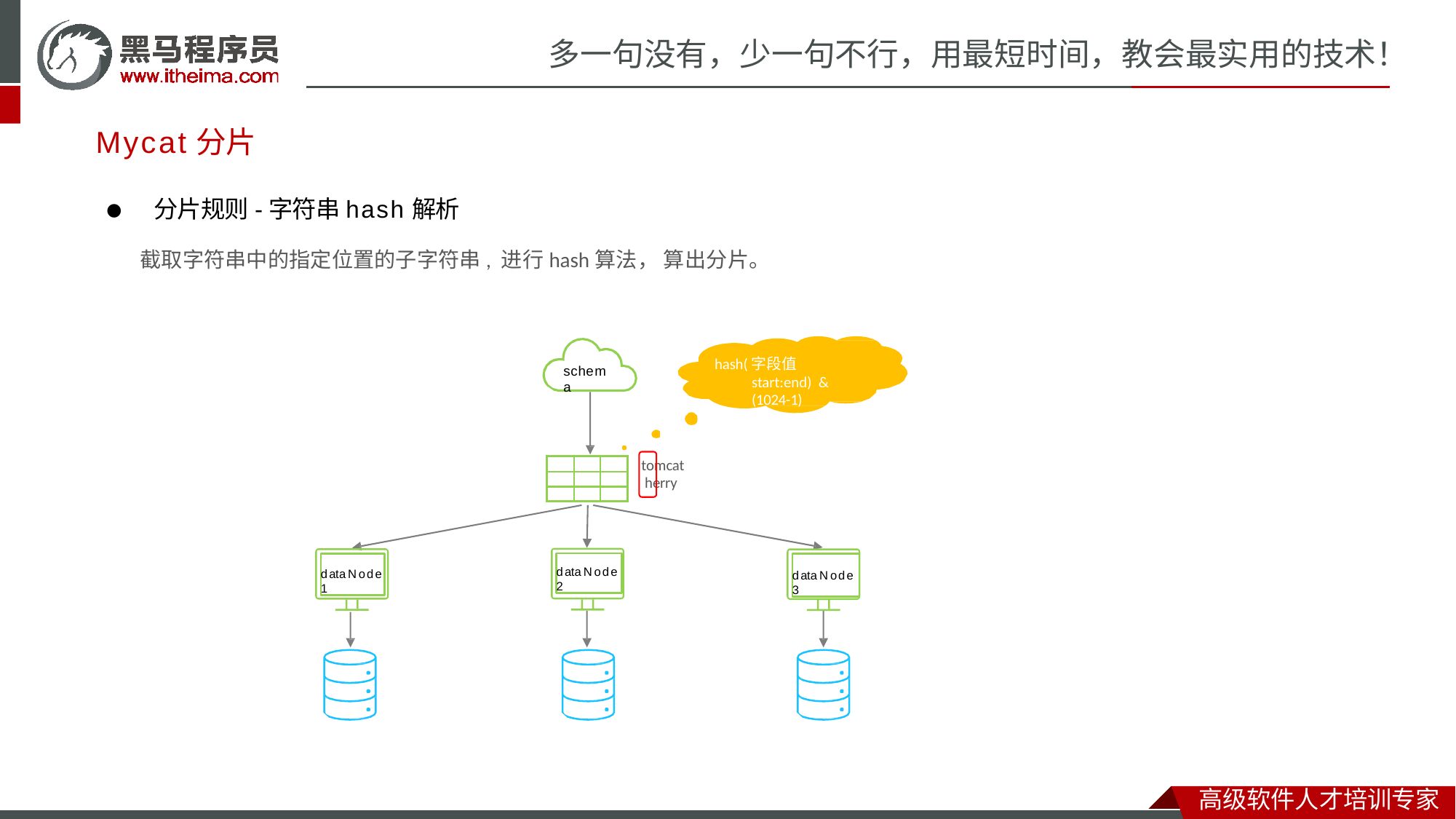

# 多一句没有，少一句不行，用最短时间，教会最实用的技术！

Mycat分片
⚫	分片规则-字符串hash解析
截取字符串中的指定位置的子字符串, 进行hash算法， 算出分片。

hash(字段值start:end)  & (1024-1)
schema

tomcat  herry
|  |  |  |
| --- | --- | --- |
|  |  |  |
|  |  |  |

dataNode2
dataNode1
dataNode3

高级软件人才培训专家